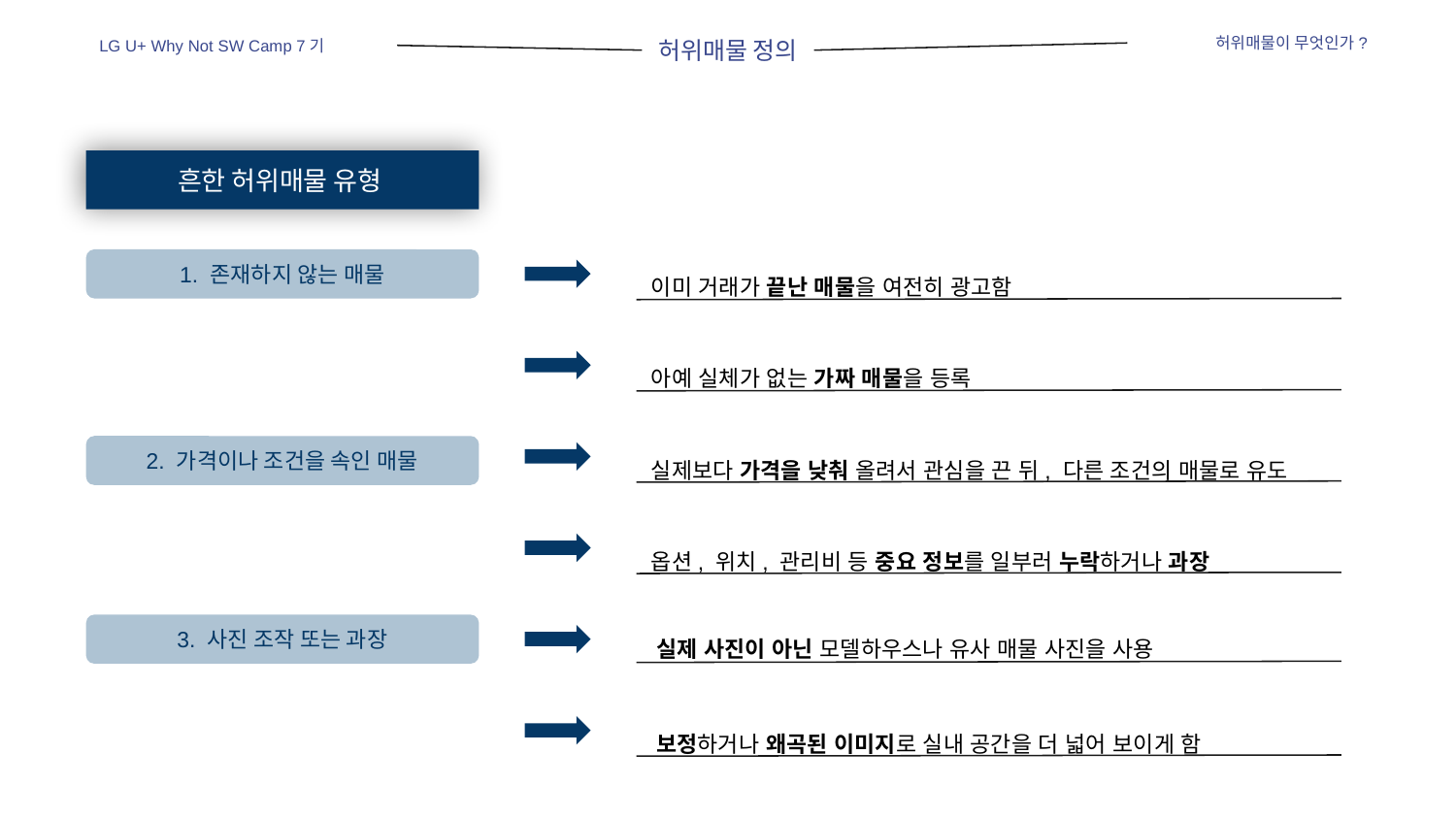

허위매물 정의
허위매물이 무엇인가?
LG U+ Why Not SW Camp 7기
흔한 허위매물 유형
이미 거래가 끝난 매물을 여전히 광고함
1. 존재하지 않는 매물

아예 실체가 없는 가짜 매물을 등록

실제보다 가격을 낮춰 올려서 관심을 끈 뒤, 다른 조건의 매물로 유도
2. 가격이나 조건을 속인 매물

옵션, 위치, 관리비 등 중요 정보를 일부러 누락하거나 과장

실제 사진이 아닌 모델하우스나 유사 매물 사진을 사용
3. 사진 조작 또는 과장

보정하거나 왜곡된 이미지로 실내 공간을 더 넓어 보이게 함